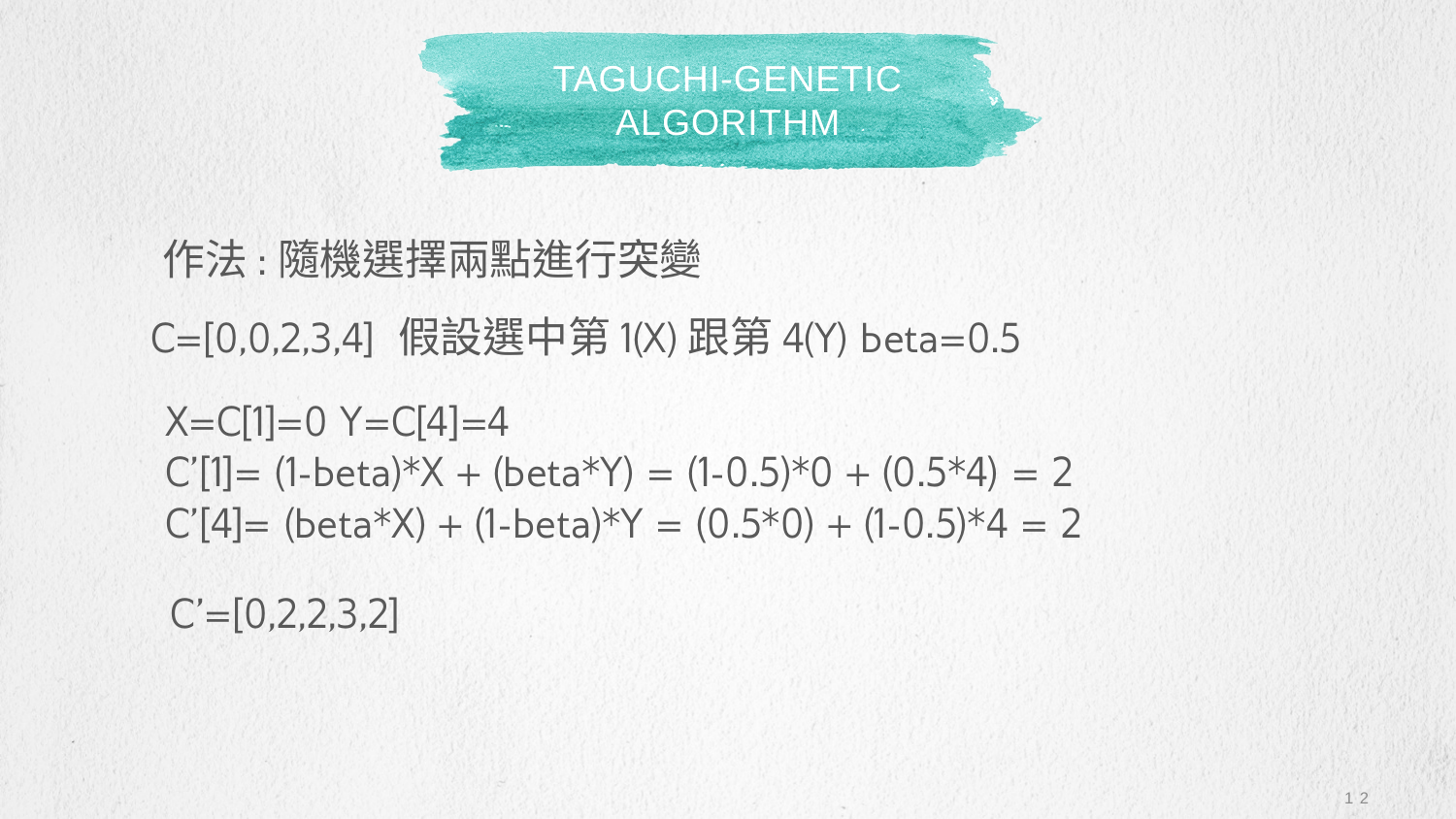

# Taguchi-Genetic Algorithm
作法:隨機選擇兩點進行突變
C=[0,0,2,3,4] 假設選中第1(X)跟第4(Y) beta=0.5
X=C[1]=0 Y=C[4]=4
C’[1]= (1-beta)*X + (beta*Y) = (1-0.5)*0 + (0.5*4) = 2
C’[4]= (beta*X) + (1-beta)*Y = (0.5*0) + (1-0.5)*4 = 2
C’=[0,2,2,3,2]
12